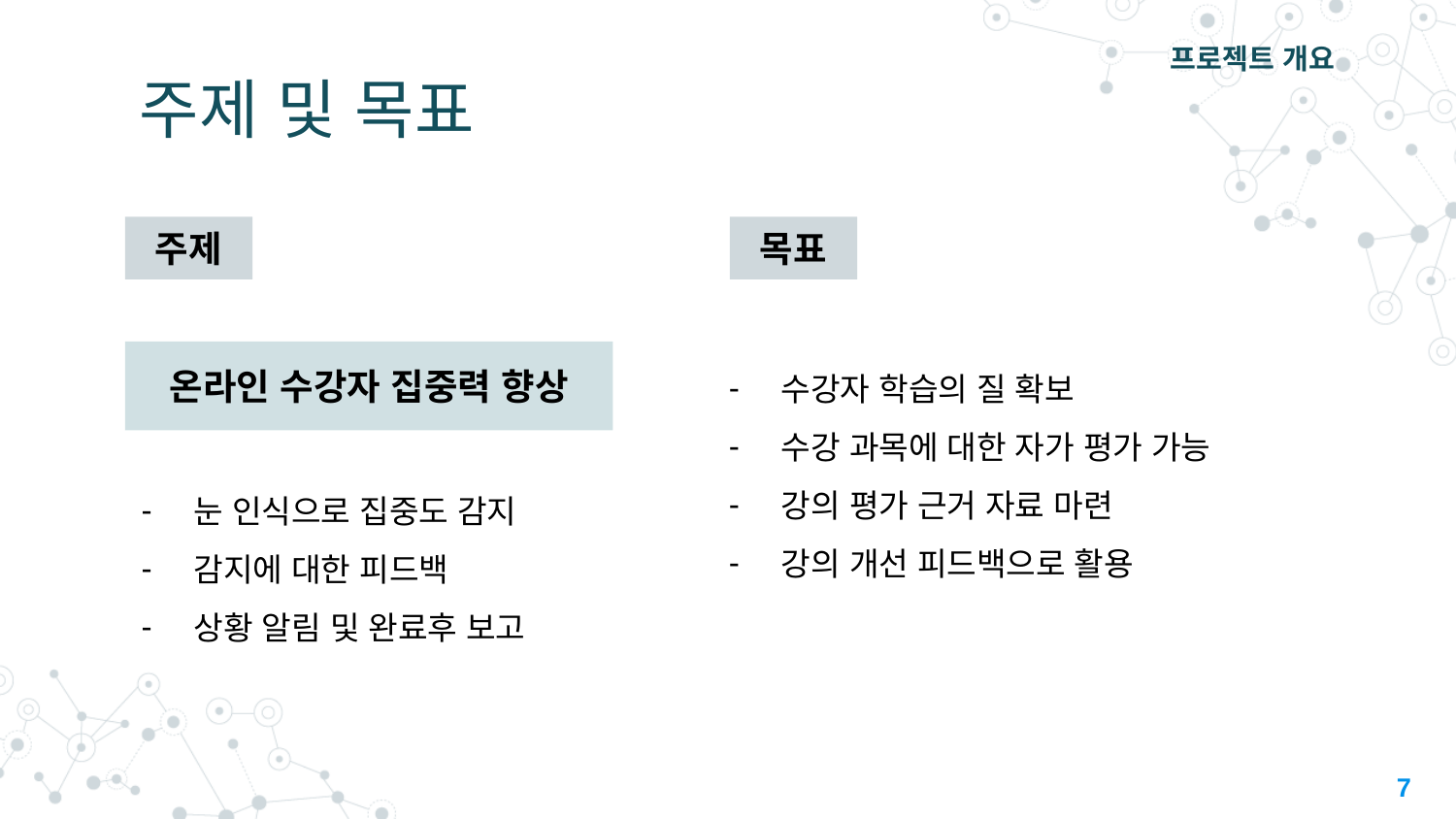

프로젝트 개요
# 주제 및 목표
주제
목표
수강자 학습의 질 확보
수강 과목에 대한 자가 평가 가능
강의 평가 근거 자료 마련
강의 개선 피드백으로 활용

온라인 수강자 집중력 향상
눈 인식으로 집중도 감지
감지에 대한 피드백
상황 알림 및 완료후 보고

7